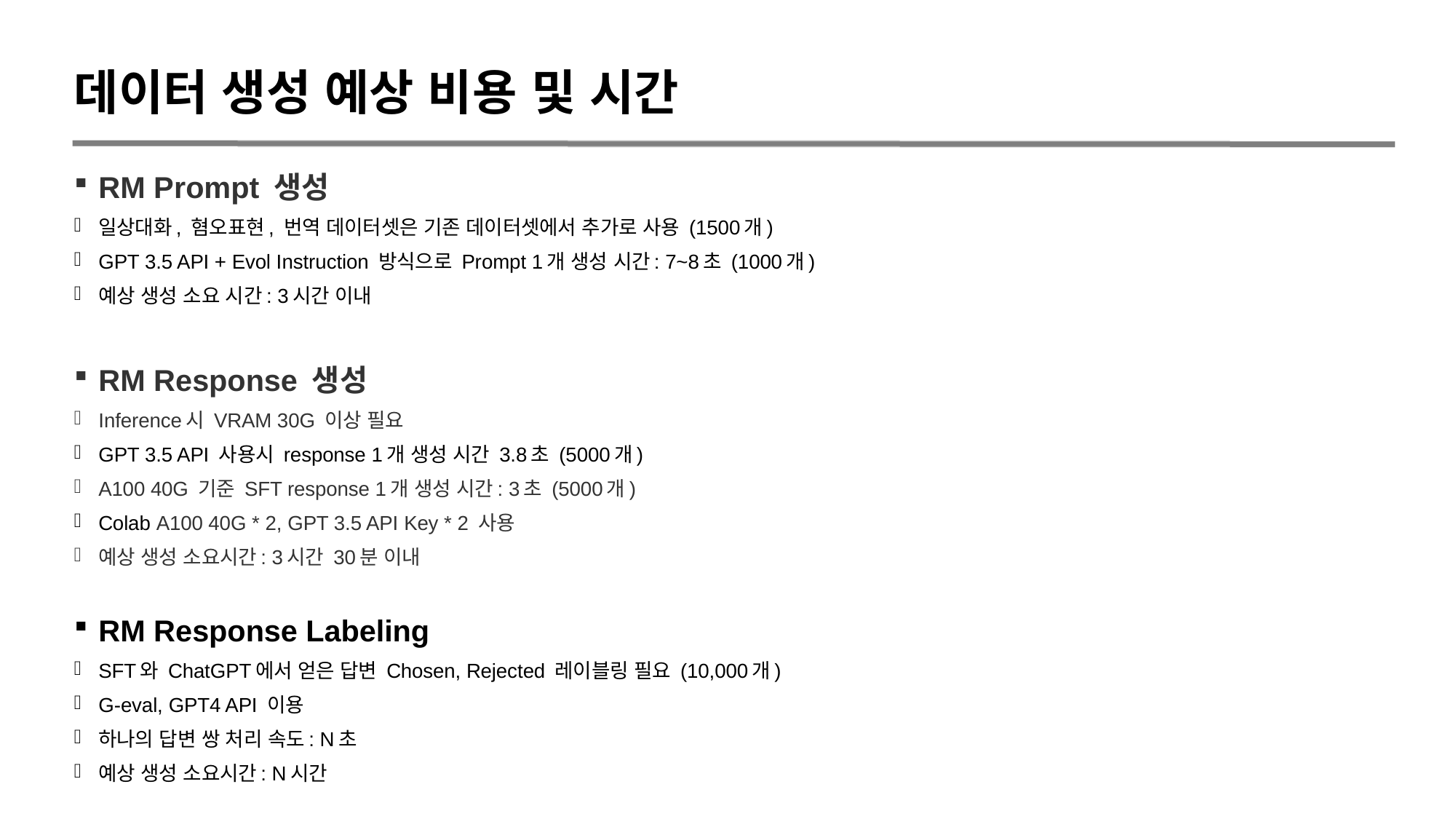

데이터 생성 예상 비용 및 시간
RM Prompt 생성
일상대화, 혐오표현, 번역 데이터셋은 기존 데이터셋에서 추가로 사용 (1500개)
GPT 3.5 API + Evol Instruction 방식으로 Prompt 1개 생성 시간: 7~8초 (1000개)
예상 생성 소요 시간: 3시간 이내

RM Response 생성
Inference시 VRAM 30G 이상 필요
GPT 3.5 API 사용시 response 1개 생성 시간 3.8초 (5000개)
A100 40G 기준 SFT response 1개 생성 시간: 3초 (5000개)
Colab A100 40G * 2, GPT 3.5 API Key * 2 사용
예상 생성 소요시간: 3시간 30분 이내

RM Response Labeling
SFT와 ChatGPT에서 얻은 답변 Chosen, Rejected 레이블링 필요 (10,000개)
G-eval, GPT4 API 이용
하나의 답변 쌍 처리 속도: N초
예상 생성 소요시간: N시간